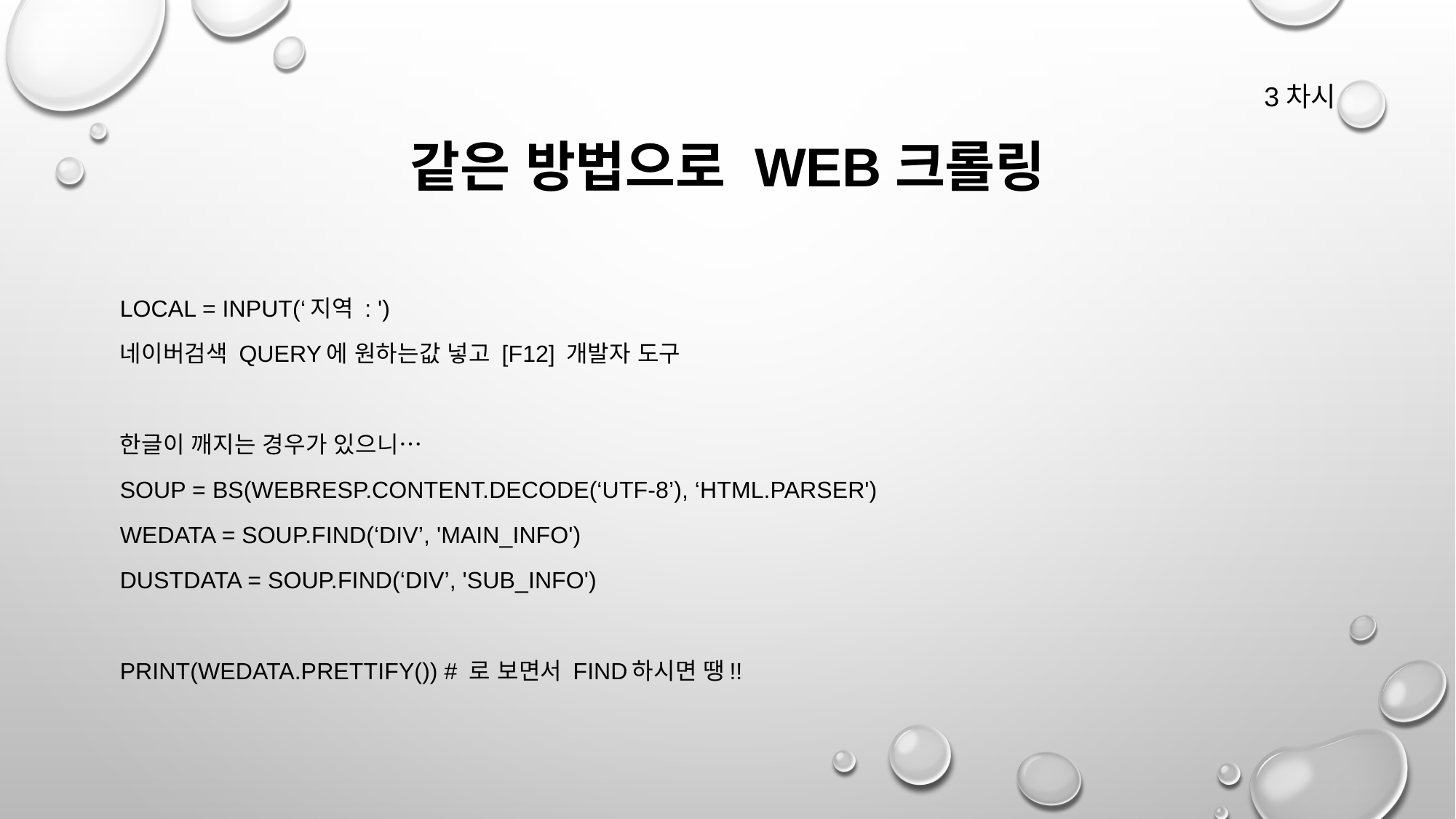

# 같은 방법으로 web크롤링
3차시
local = input(‘지역 : ')
네이버검색 query에 원하는값 넣고 [F12] 개발자 도구

한글이 깨지는 경우가 있으니…
soup = bs(webresp.content.decode(‘utf-8’), ‘html.parser')
wedata = soup.find(‘div’, 'main_info')
dustdata = soup.find(‘div’, 'sub_info')

print(wedata.prettify()) # 로 보면서 find하시면 땡!!